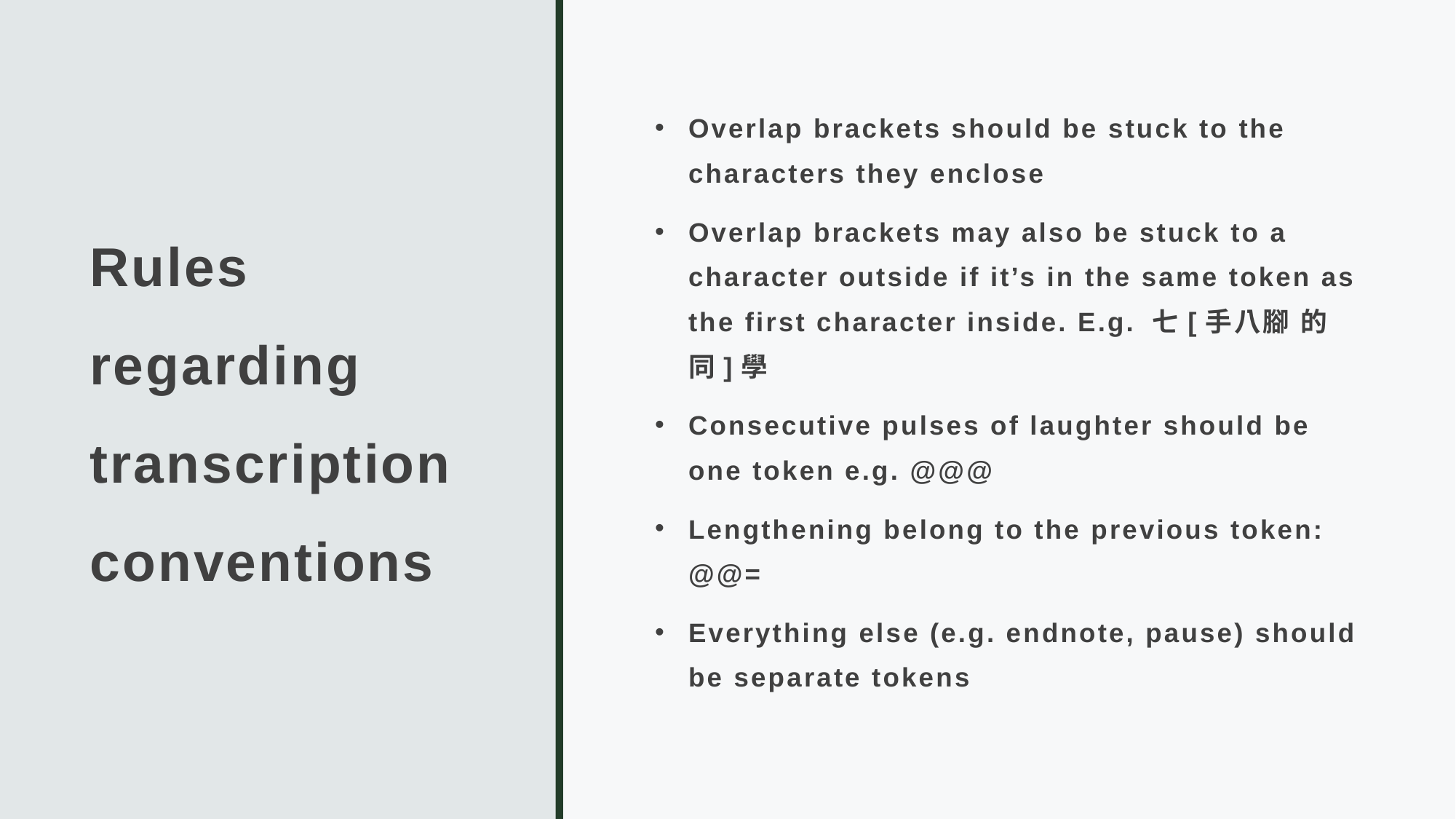

# Rules regarding transcription conventions
Overlap brackets should be stuck to the characters they enclose
Overlap brackets may also be stuck to a character outside if it’s in the same token as the first character inside. E.g. 七[手八腳 的 同]學
Consecutive pulses of laughter should be one token e.g. @@@
Lengthening belong to the previous token: @@=
Everything else (e.g. endnote, pause) should be separate tokens